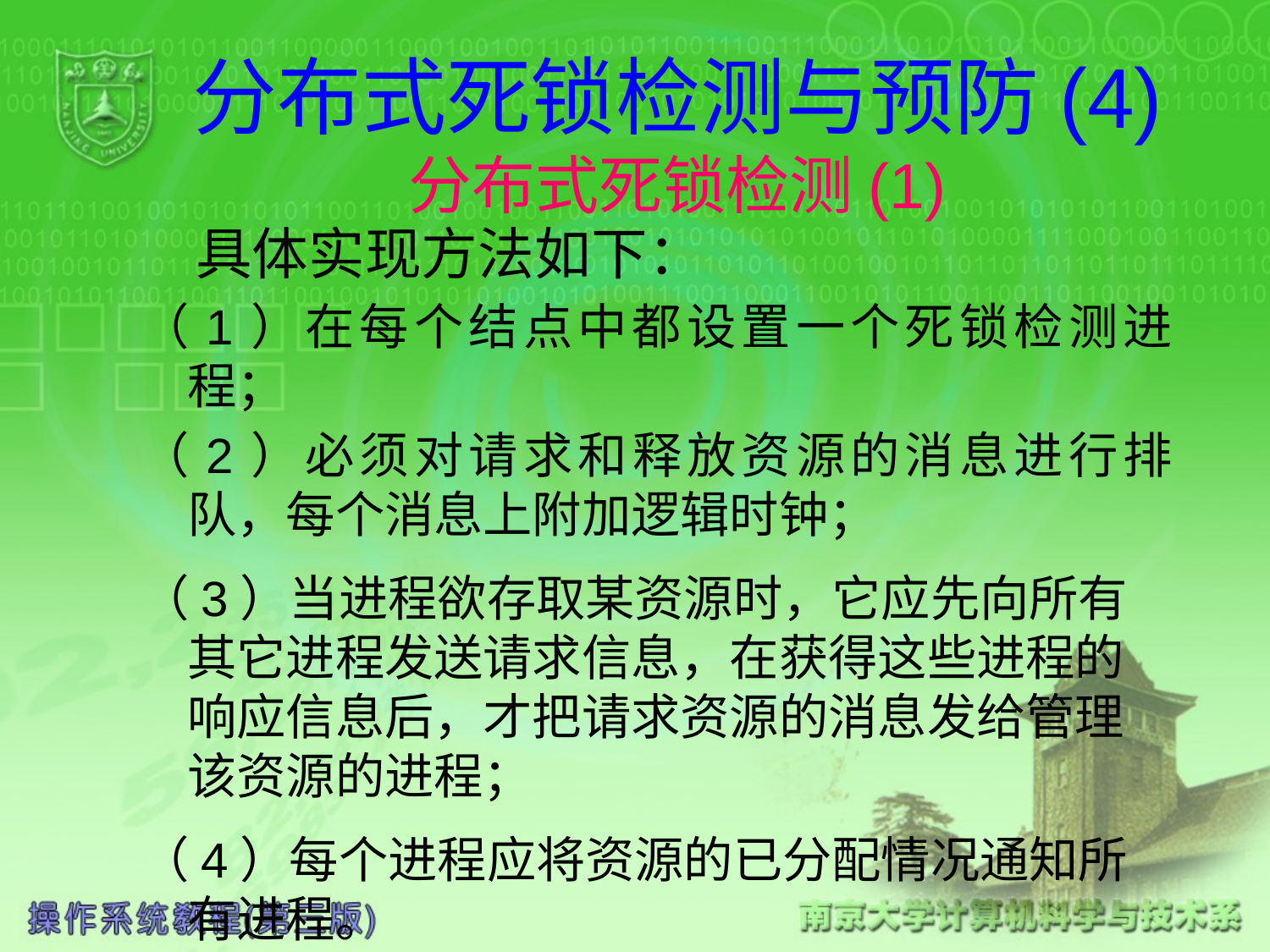

# 分布式死锁检测与预防(4) 分布式死锁检测(1)
    具体实现方法如下：
（1）在每个结点中都设置一个死锁检测进程；
（2）必须对请求和释放资源的消息进行排队，每个消息上附加逻辑时钟；
（3）当进程欲存取某资源时，它应先向所有其它进程发送请求信息，在获得这些进程的响应信息后，才把请求资源的消息发给管理该资源的进程；
（4）每个进程应将资源的已分配情况通知所有进程。